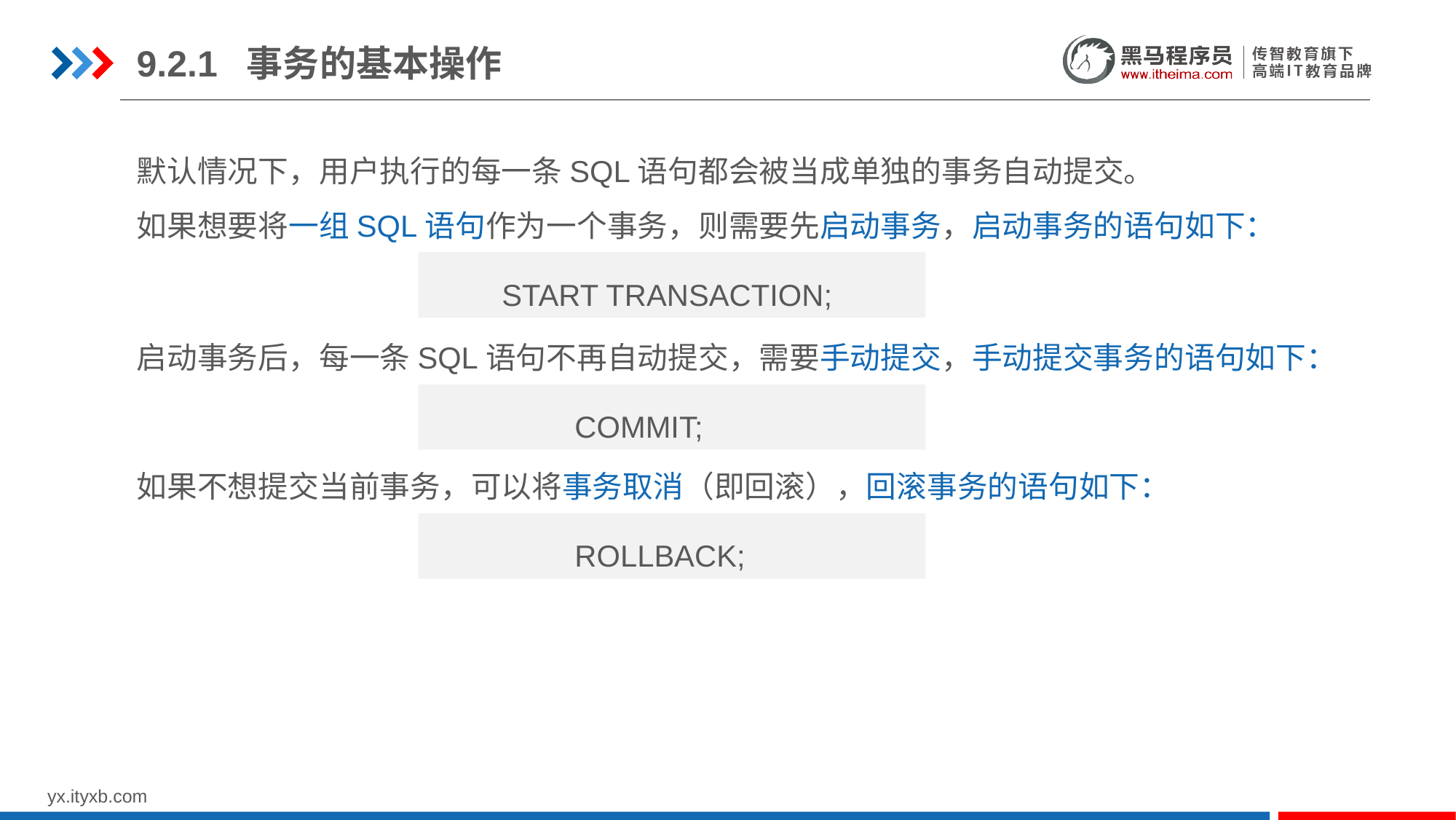

9.2.1  事务的基本操作
默认情况下，用户执行的每一条SQL语句都会被当成单独的事务自动提交。
如果想要将一组SQL语句作为一个事务，则需要先启动事务，启动事务的语句如下：
START TRANSACTION;
启动事务后，每一条SQL语句不再自动提交，需要手动提交，手动提交事务的语句如下：
COMMIT;
如果不想提交当前事务，可以将事务取消（即回滚），回滚事务的语句如下：
ROLLBACK;